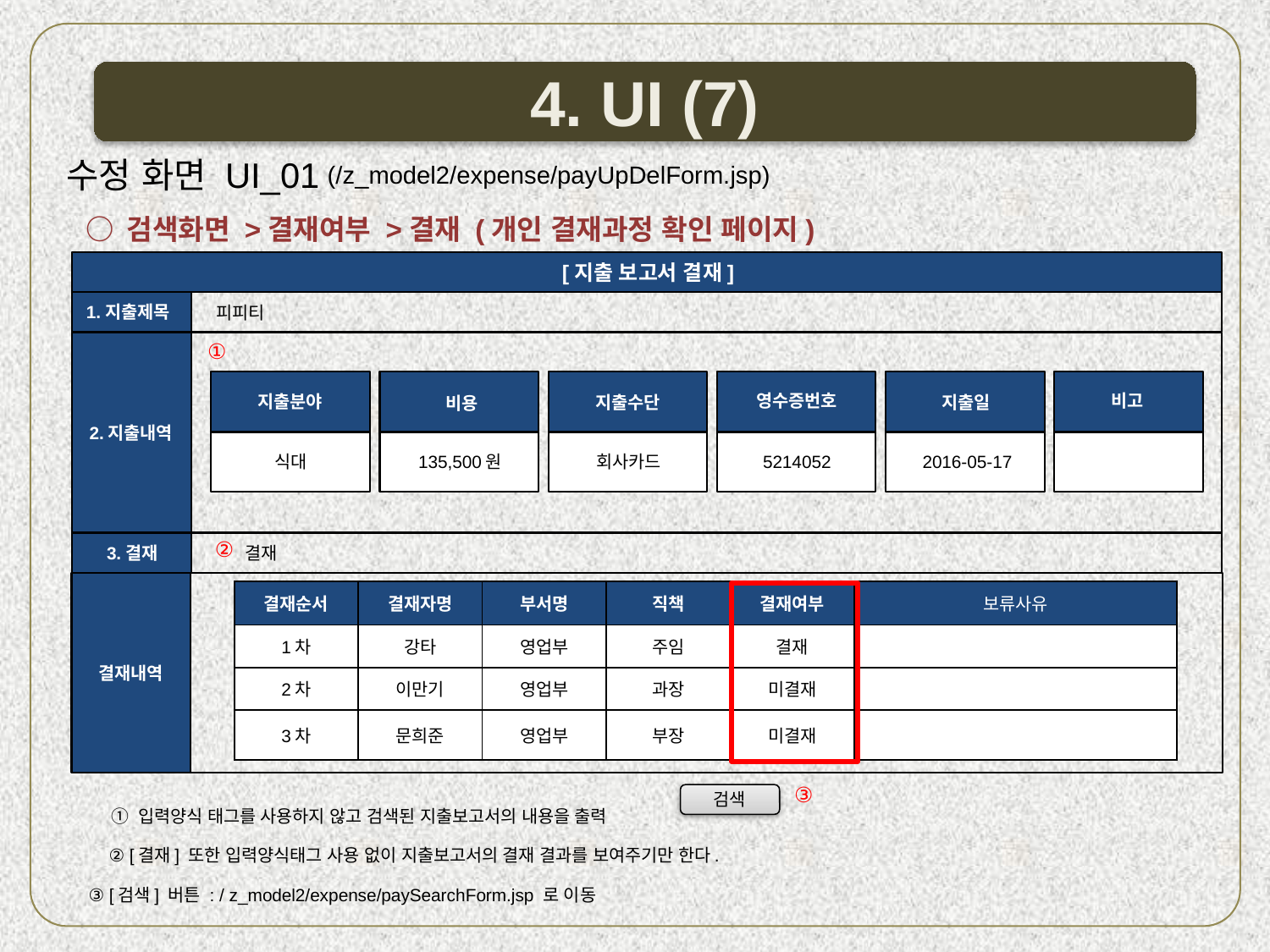

4. UI (7)
수정 화면 UI_01
(/z_model2/expense/payUpDelForm.jsp)
○ 검색화면 >결재여부 >결재 (개인 결재과정 확인 페이지)

[지출 보고서 결재]

1.지출제목
피피티
①

영수증번호
비고
지출분야
지출수단
지출일
비용
2.지출내역
식대
135,500원
회사카드
5214052
2016-05-17
②

결재
3.결재

| 결재순서 | 결재자명 | 부서명 | 직책 | 결재여부 | 보류사유 |
| --- | --- | --- | --- | --- | --- |
| 1차 | 강타 | 영업부 | 주임 | 결재 |  |
| 2차 | 이만기 | 영업부 | 과장 | 미결재 |  |
| 3차 | 문희준 | 영업부 | 부장 | 미결재 |  |

결재내역
③
검색

① 입력양식 태그를 사용하지 않고 검색된 지출보고서의 내용을 출력
② [결재] 또한 입력양식태그 사용 없이 지출보고서의 결재 결과를 보여주기만 한다.
③ [검색] 버튼 : / z_model2/expense/paySearchForm.jsp 로 이동